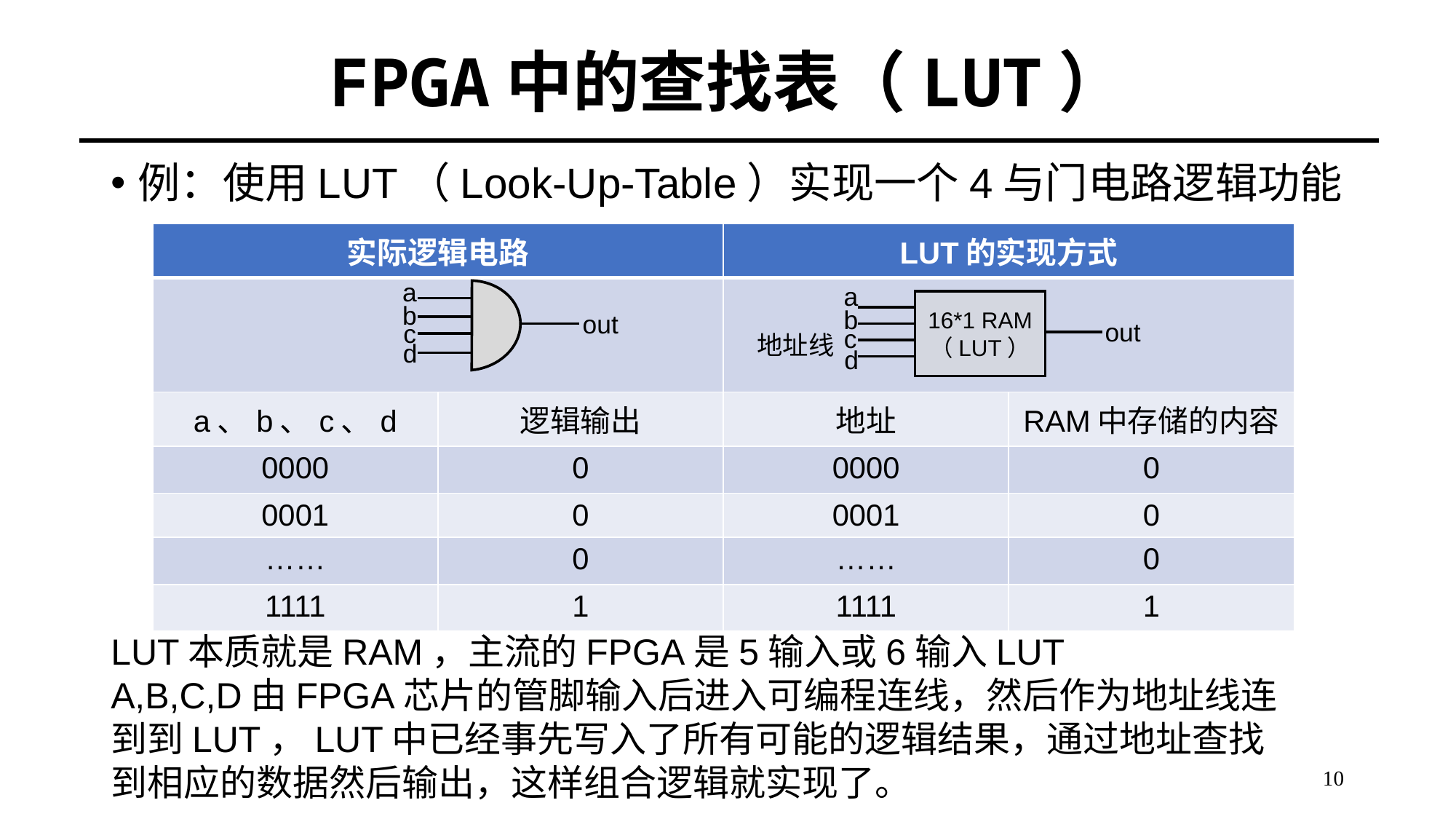

# FPGA中的查找表（LUT）
例：使用LUT（Look-Up-Table）实现一个4与门电路逻辑功能
| 实际逻辑电路 |  | LUT的实现方式 |  |
| --- | --- | --- | --- |
|  |  |  |  |
| a、b、c、d | 逻辑输出 | 地址 | RAM中存储的内容 |
| 0000 | 0 | 0000 | 0 |
| 0001 | 0 | 0001 | 0 |
| …… | 0 | …… | 0 |
| 1111 | 1 | 1111 | 1 |
a
a

16*1 RAM
（LUT）
b
b
out
out
c
c
地址线
d
d
LUT本质就是RAM，主流的FPGA是5输入或6输入LUT
A,B,C,D由FPGA芯片的管脚输入后进入可编程连线，然后作为地址线连到到LUT，LUT中已经事先写入了所有可能的逻辑结果，通过地址查找到相应的数据然后输出，这样组合逻辑就实现了。
10